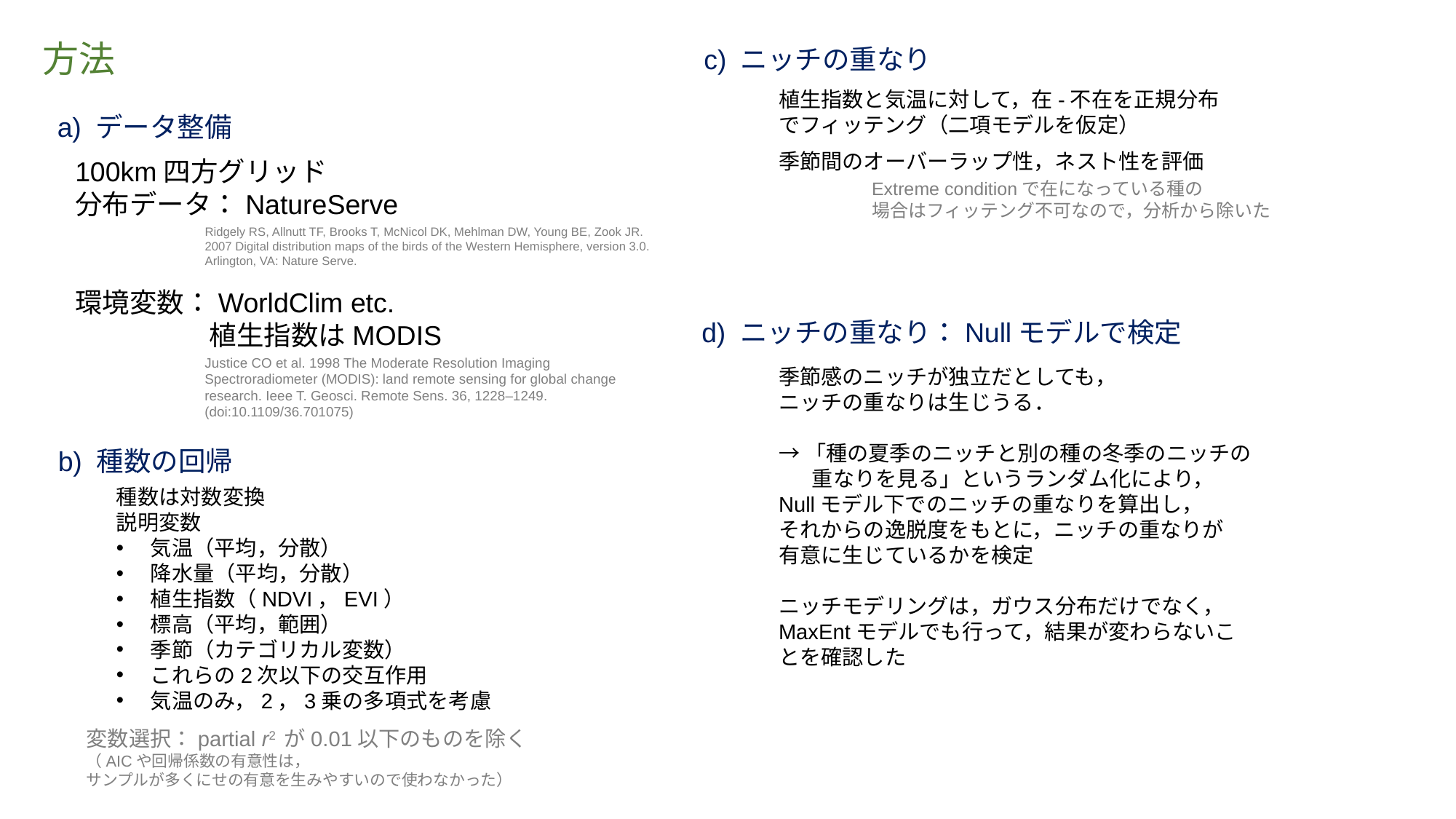

方法
c) ニッチの重なり
植生指数と気温に対して，在-不在を正規分布でフィッテング（二項モデルを仮定）

季節間のオーバーラップ性，ネスト性を評価
a) データ整備
100km四方グリッド
分布データ：NatureServe

環境変数：WorldClim etc.
	   植生指数はMODIS
Extreme conditionで在になっている種の
場合はフィッテング不可なので，分析から除いた
Ridgely RS, Allnutt TF, Brooks T, McNicol DK, Mehlman DW, Young BE, Zook JR. 2007 Digital distribution maps of the birds of the Western Hemisphere, version 3.0. Arlington, VA: Nature Serve.
d) ニッチの重なり：Nullモデルで検定
Justice CO et al. 1998 The Moderate Resolution Imaging Spectroradiometer (MODIS): land remote sensing for global change research. Ieee T. Geosci. Remote Sens. 36, 1228–1249. (doi:10.1109/36.701075)
季節感のニッチが独立だとしても，
ニッチの重なりは生じうる．

→「種の夏季のニッチと別の種の冬季のニッチの
      重なりを見る」というランダム化により，
Nullモデル下でのニッチの重なりを算出し，
それからの逸脱度をもとに，ニッチの重なりが
有意に生じているかを検定

ニッチモデリングは，ガウス分布だけでなく，
MaxEntモデルでも行って，結果が変わらないことを確認した
b) 種数の回帰
種数は対数変換
説明変数
気温（平均，分散）
降水量（平均，分散）
植生指数（NDVI，EVI）
標高（平均，範囲）
季節（カテゴリカル変数）
これらの2次以下の交互作用
気温のみ，2，3乗の多項式を考慮
変数選択：partial r2 が0.01以下のものを除く
（AICや回帰係数の有意性は，
サンプルが多くにせの有意を生みやすいので使わなかった）